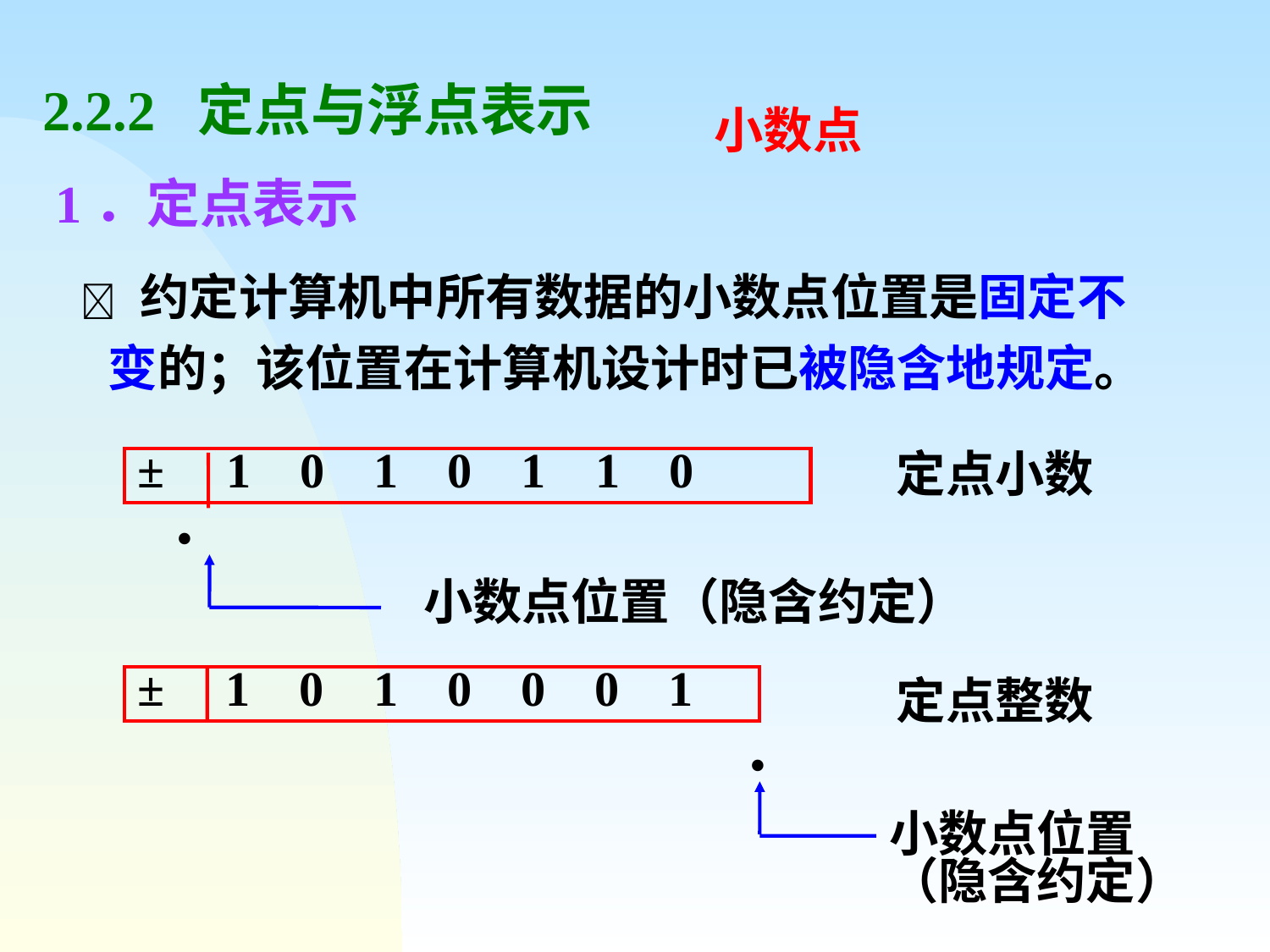

2.2.2  定点与浮点表示
小数点
1．定点表示
•  约定计算机中所有数据的小数点位置是固定不变的；该位置在计算机设计时已被隐含地规定。
定点小数
±     1    0    1    0    1    1    0

 ·

小数点位置（隐含约定）

定点整数
±     1    0    1    0    0    0    1

·

小数点位置（隐含约定）

26